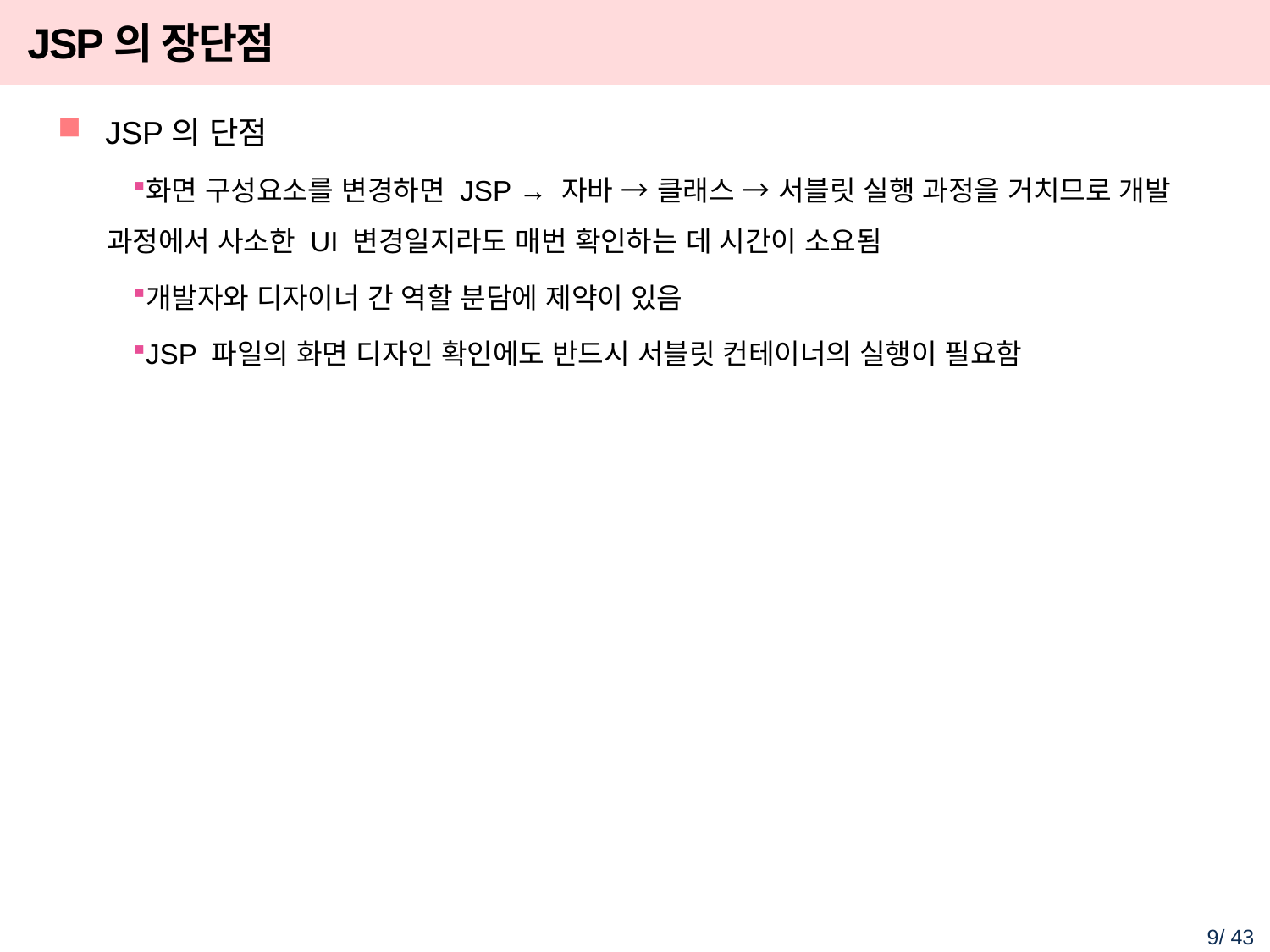

# JSP의 장단점
JSP의 단점
화면 구성요소를 변경하면 JSP → 자바 → 클래스 → 서블릿 실행 과정을 거치므로 개발 과정에서 사소한 UI 변경일지라도 매번 확인하는 데 시간이 소요됨
개발자와 디자이너 간 역할 분담에 제약이 있음
JSP 파일의 화면 디자인 확인에도 반드시 서블릿 컨테이너의 실행이 필요함